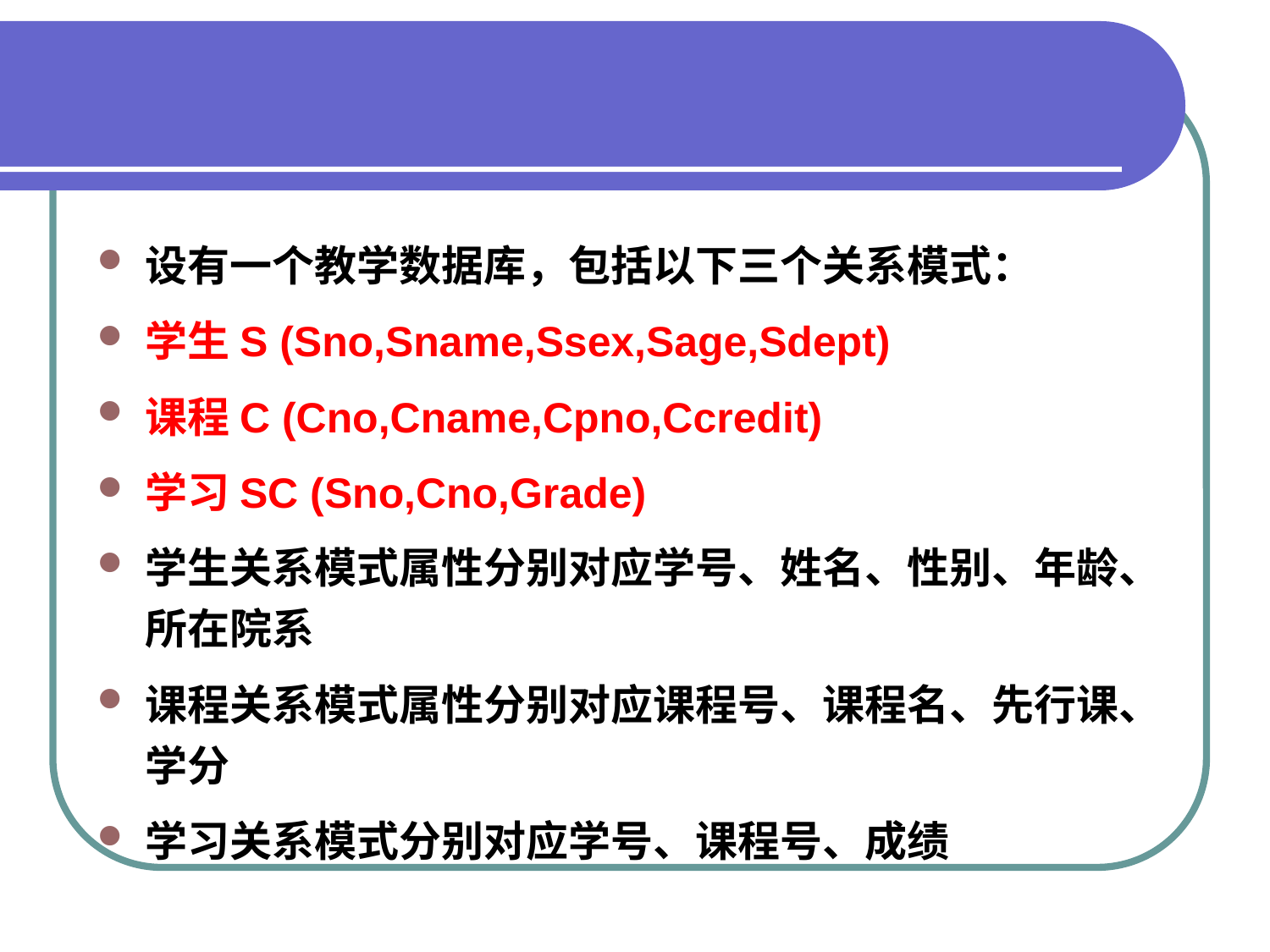

#
设有一个教学数据库，包括以下三个关系模式：
学生S (Sno,Sname,Ssex,Sage,Sdept)
课程C (Cno,Cname,Cpno,Ccredit)
学习SC (Sno,Cno,Grade)
学生关系模式属性分别对应学号、姓名、性别、年龄、所在院系
课程关系模式属性分别对应课程号、课程名、先行课、学分
学习关系模式分别对应学号、课程号、成绩